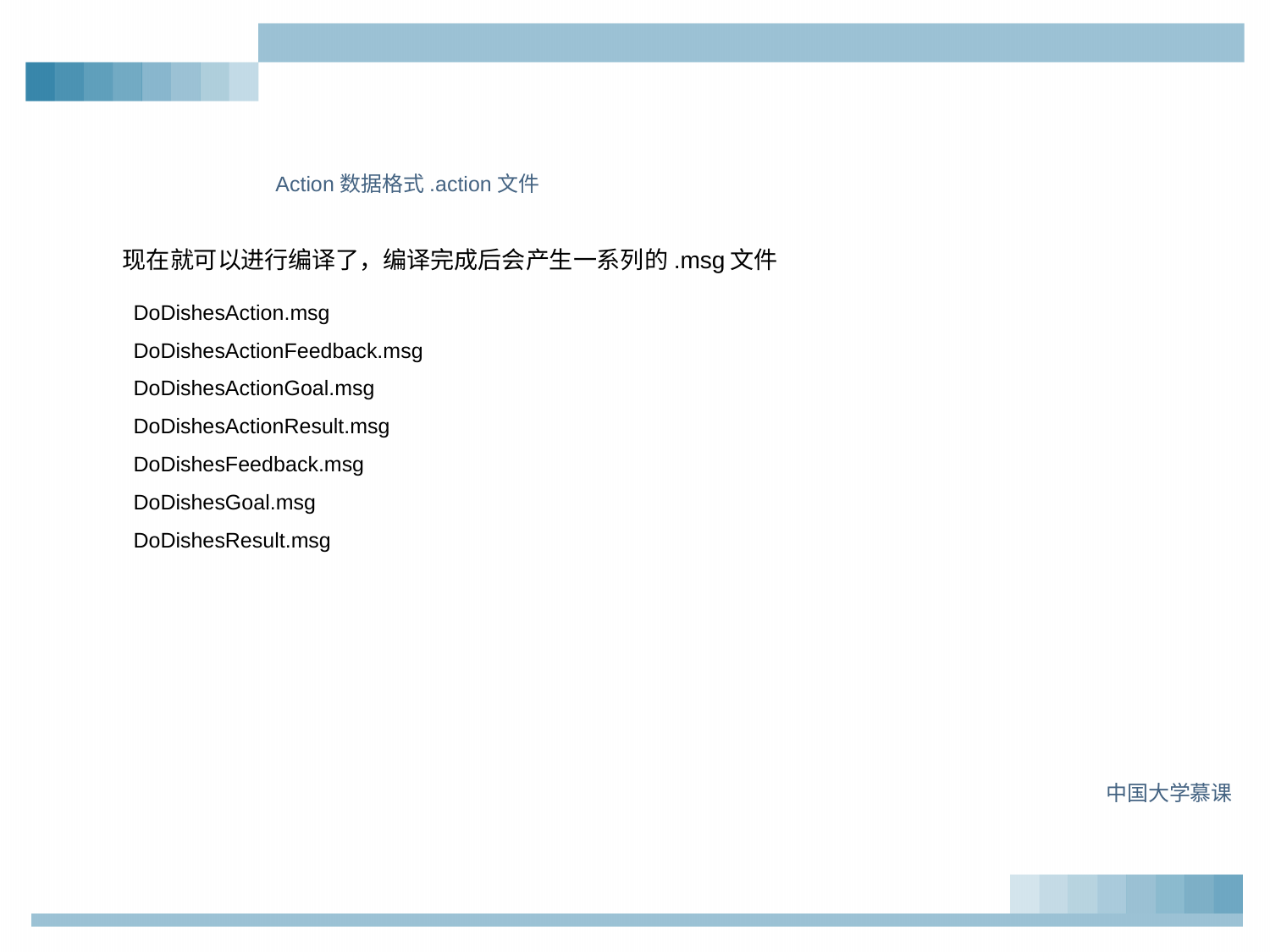

Action数据格式.action文件
现在就可以进行编译了，编译完成后会产生一系列的.msg文件
DoDishesAction.msg
DoDishesActionFeedback.msg
DoDishesActionGoal.msg
DoDishesActionResult.msg
DoDishesFeedback.msg
DoDishesGoal.msg
DoDishesResult.msg

中国大学慕课